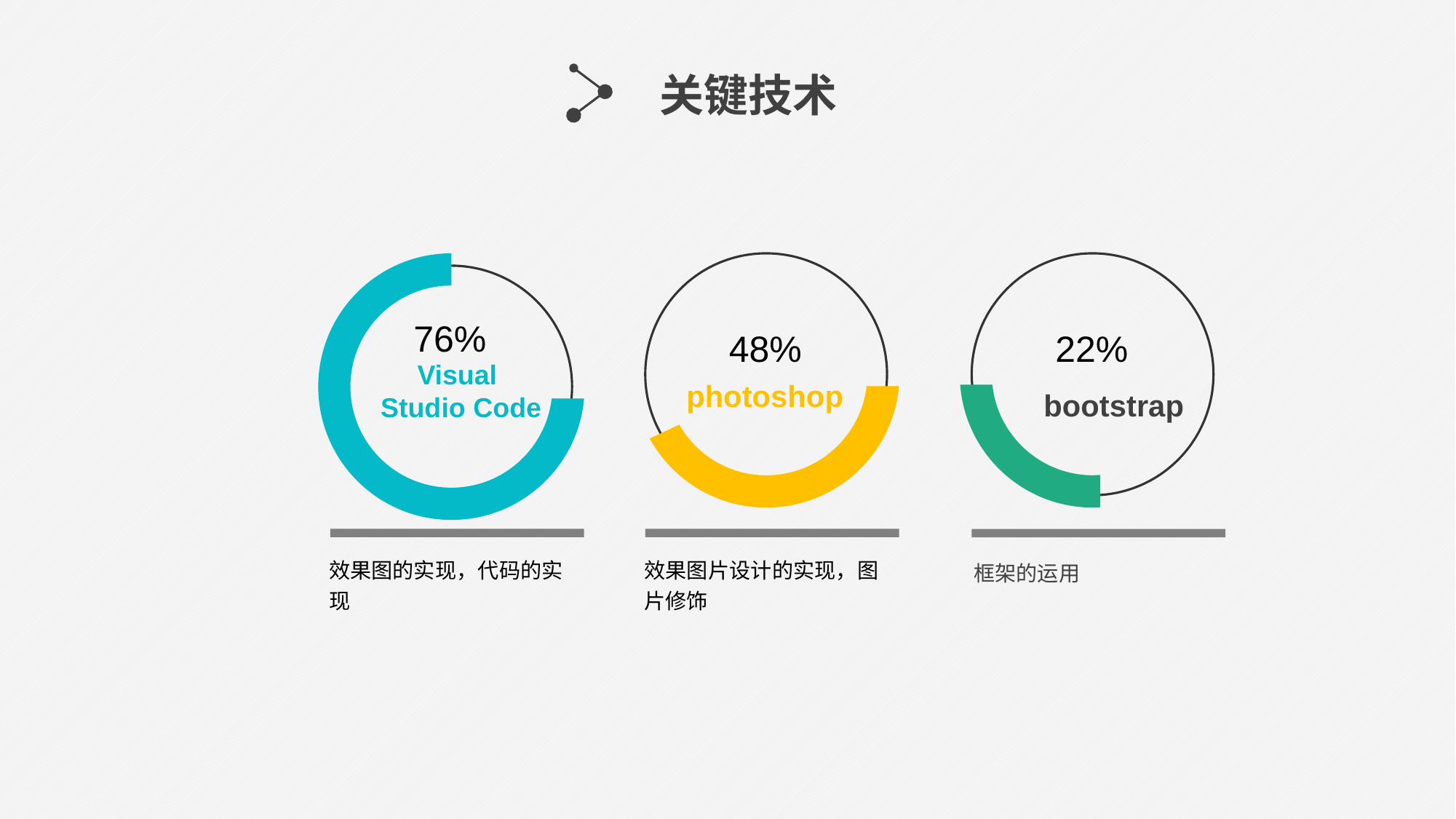

关键技术

76%
Visual
 Studio Code

48%
photoshop

22%
bootstrap

效果图片设计的实现，图片修饰

效果图的实现，代码的实现

框架的运用